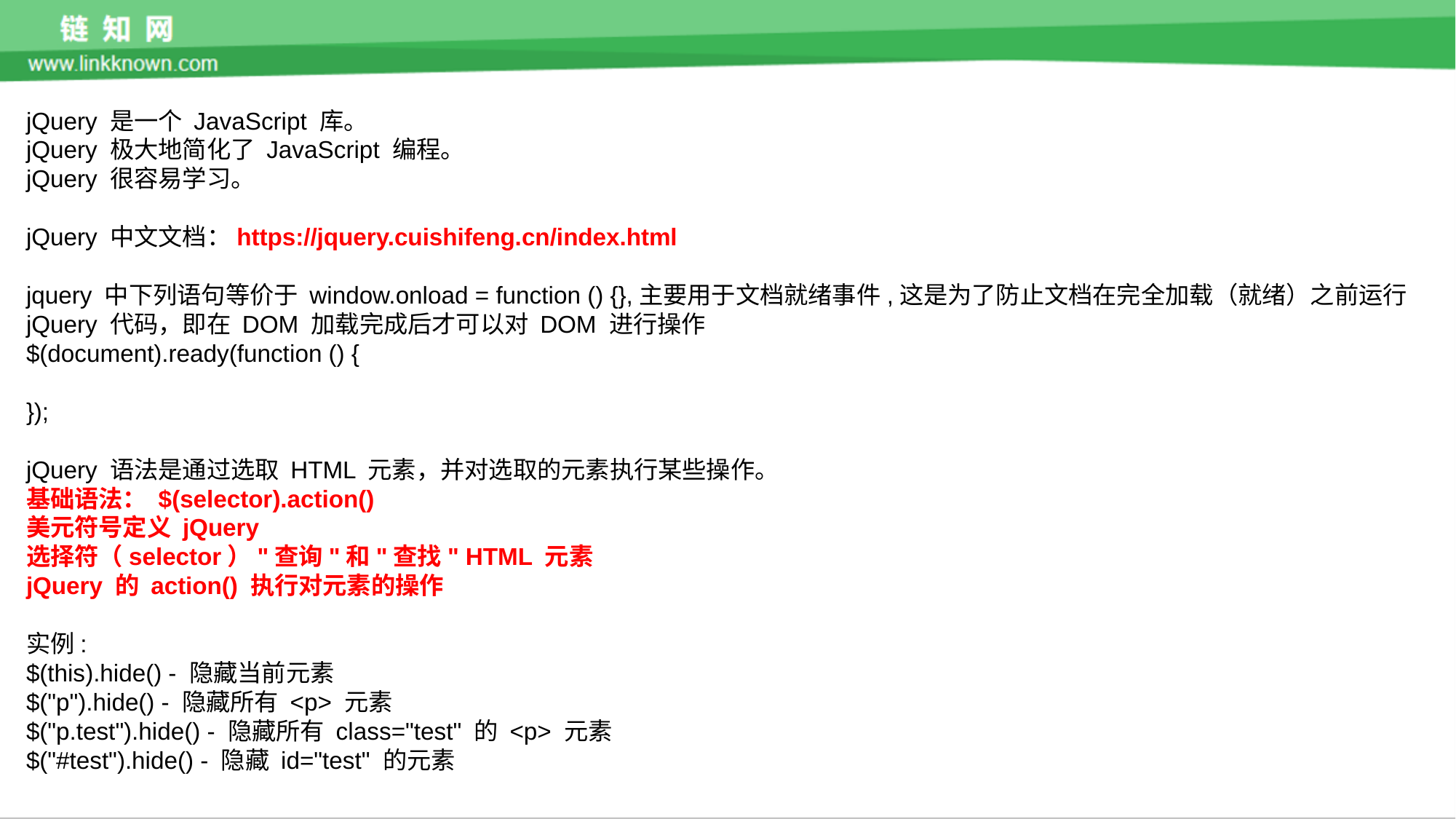

jQuery 是一个 JavaScript 库。
jQuery 极大地简化了 JavaScript 编程。
jQuery 很容易学习。

jQuery 中文文档：https://jquery.cuishifeng.cn/index.html

jquery 中下列语句等价于 window.onload = function () {},主要用于文档就绪事件,这是为了防止文档在完全加载（就绪）之前运行 jQuery 代码，即在 DOM 加载完成后才可以对 DOM 进行操作
$(document).ready(function () {

});

jQuery 语法是通过选取 HTML 元素，并对选取的元素执行某些操作。
基础语法： $(selector).action()
美元符号定义 jQuery
选择符（selector）"查询"和"查找" HTML 元素
jQuery 的 action() 执行对元素的操作

实例:
$(this).hide() - 隐藏当前元素
$("p").hide() - 隐藏所有 <p> 元素
$("p.test").hide() - 隐藏所有 class="test" 的 <p> 元素
$("#test").hide() - 隐藏 id="test" 的元素